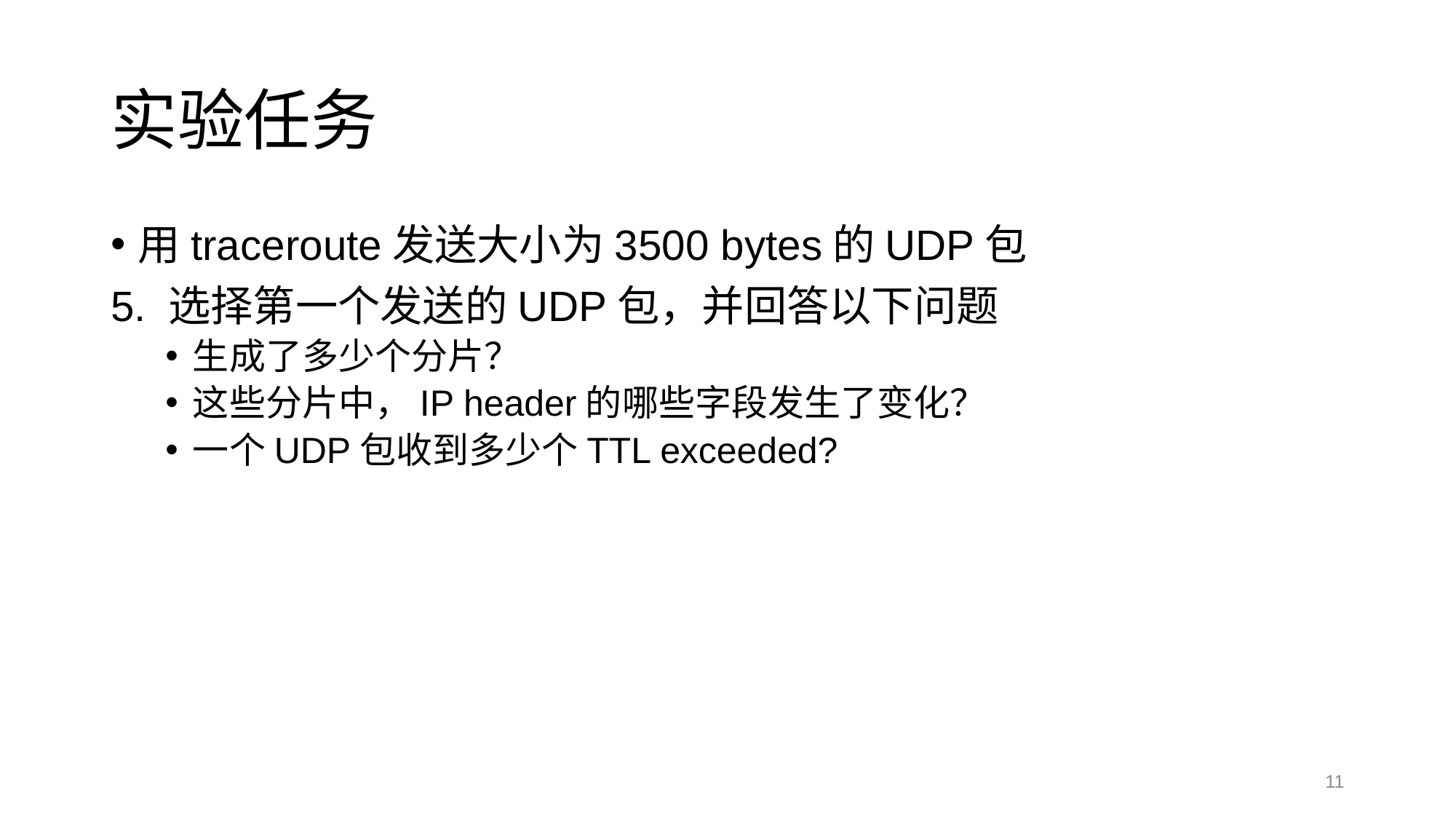

# 实验任务
用traceroute发送大小为3500 bytes的UDP包
5. 选择第一个发送的UDP包，并回答以下问题
生成了多少个分片？
这些分片中，IP header的哪些字段发生了变化？
一个UDP包收到多少个TTL exceeded?

11